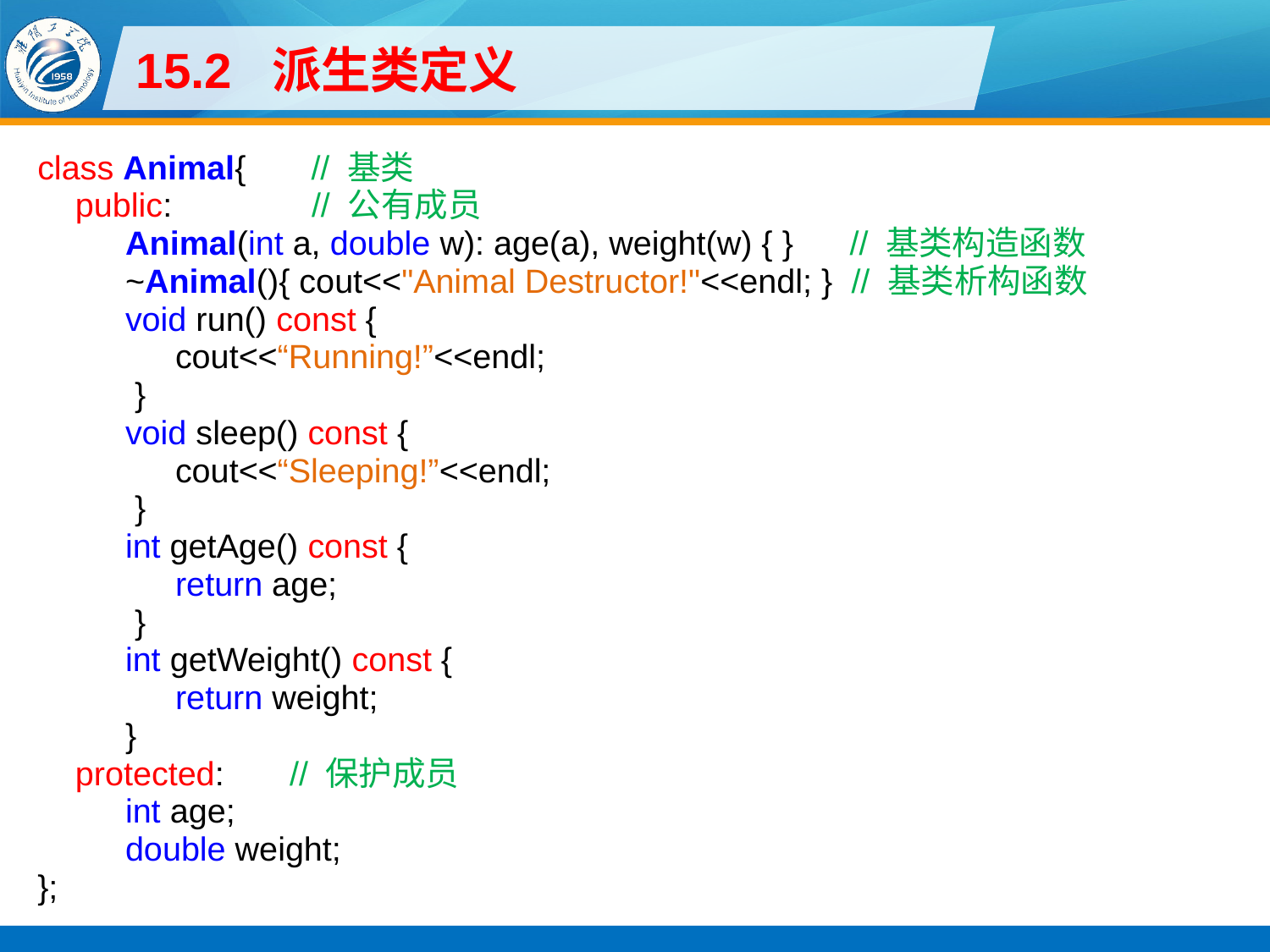

# 15.2  派生类定义
class Animal{       // 基类
public:               // 公有成员
Animal(int a, double w): age(a), weight(w) { }      // 基类构造函数
~Animal(){ cout<<"Animal Destructor!"<<endl; }  // 基类析构函数
void run() const {
cout<<“Running!”<<endl;
 }
void sleep() const {
cout<<“Sleeping!”<<endl;
 }
int getAge() const {
return age;
 }
int getWeight() const {
return weight;
}
protected:       // 保护成员
int age;
double weight;
};